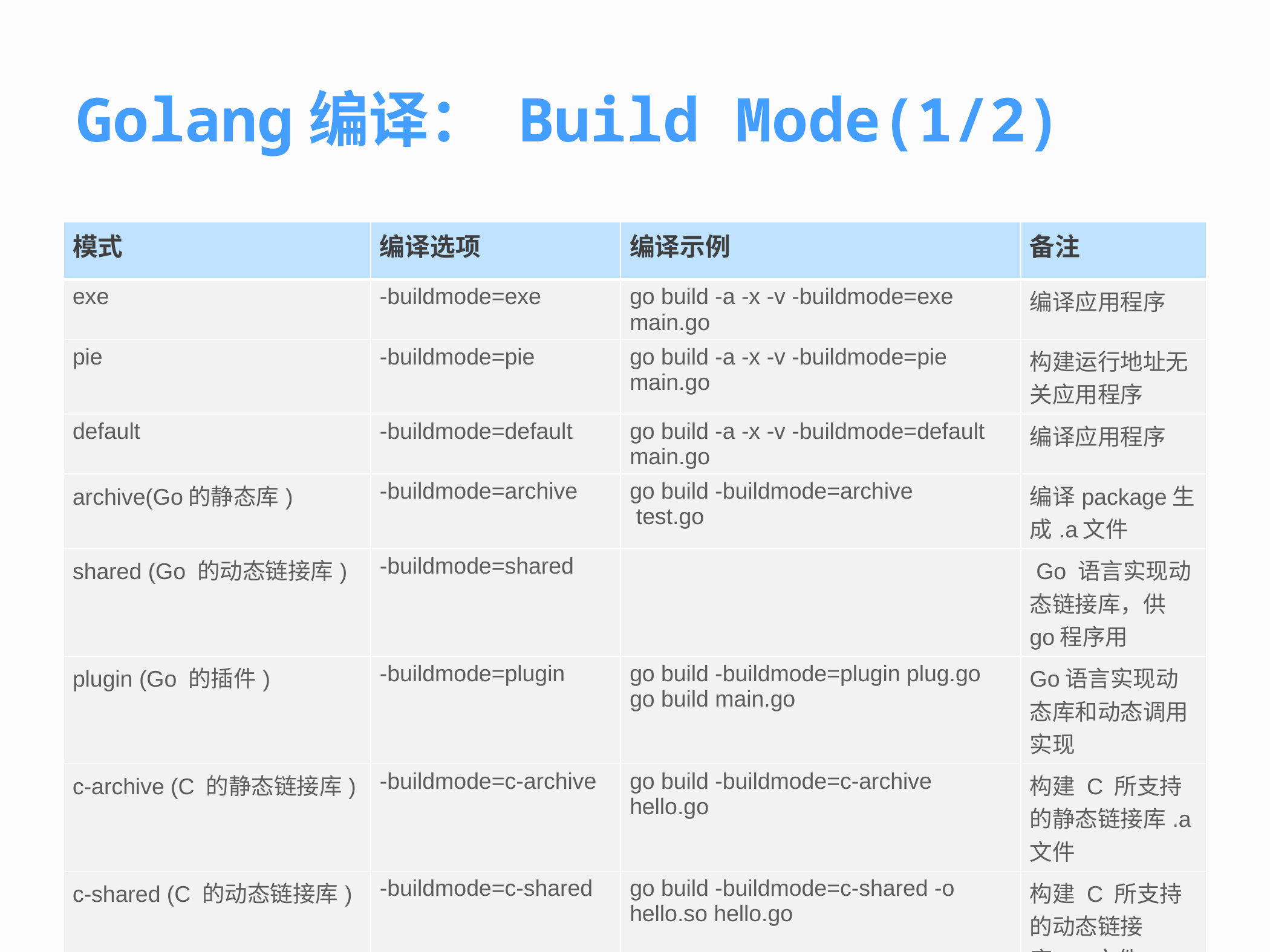

# Golang编译： Build Mode(1/2)
| 模式 | 编译选项 | 编译示例 | 备注 |
| --- | --- | --- | --- |
| exe | -buildmode=exe | go build -a -x -v -buildmode=exe main.go | 编译应用程序 |
| pie | -buildmode=pie | go build -a -x -v -buildmode=pie main.go | 构建运行地址无关应用程序 |
| default | -buildmode=default | go build -a -x -v -buildmode=default main.go | 编译应用程序 |
| archive(Go的静态库) | -buildmode=archive | go build -buildmode=archive test.go | 编译package生成.a文件 |
| shared (Go 的动态链接库) | -buildmode=shared |  | Go 语言实现动态链接库，供go程序用 |
| plugin (Go 的插件) | -buildmode=plugin | go build -buildmode=plugin plug.go go build main.go | Go语言实现动态库和动态调用实现 |
| c-archive (C 的静态链接库) | -buildmode=c-archive | go build -buildmode=c-archive hello.go | 构建 C 所支持的静态链接库.a文件 |
| c-shared (C 的动态链接库) | -buildmode=c-shared | go build -buildmode=c-shared -o hello.so hello.go | 构建 C 所支持的动态链接库.so文件 |